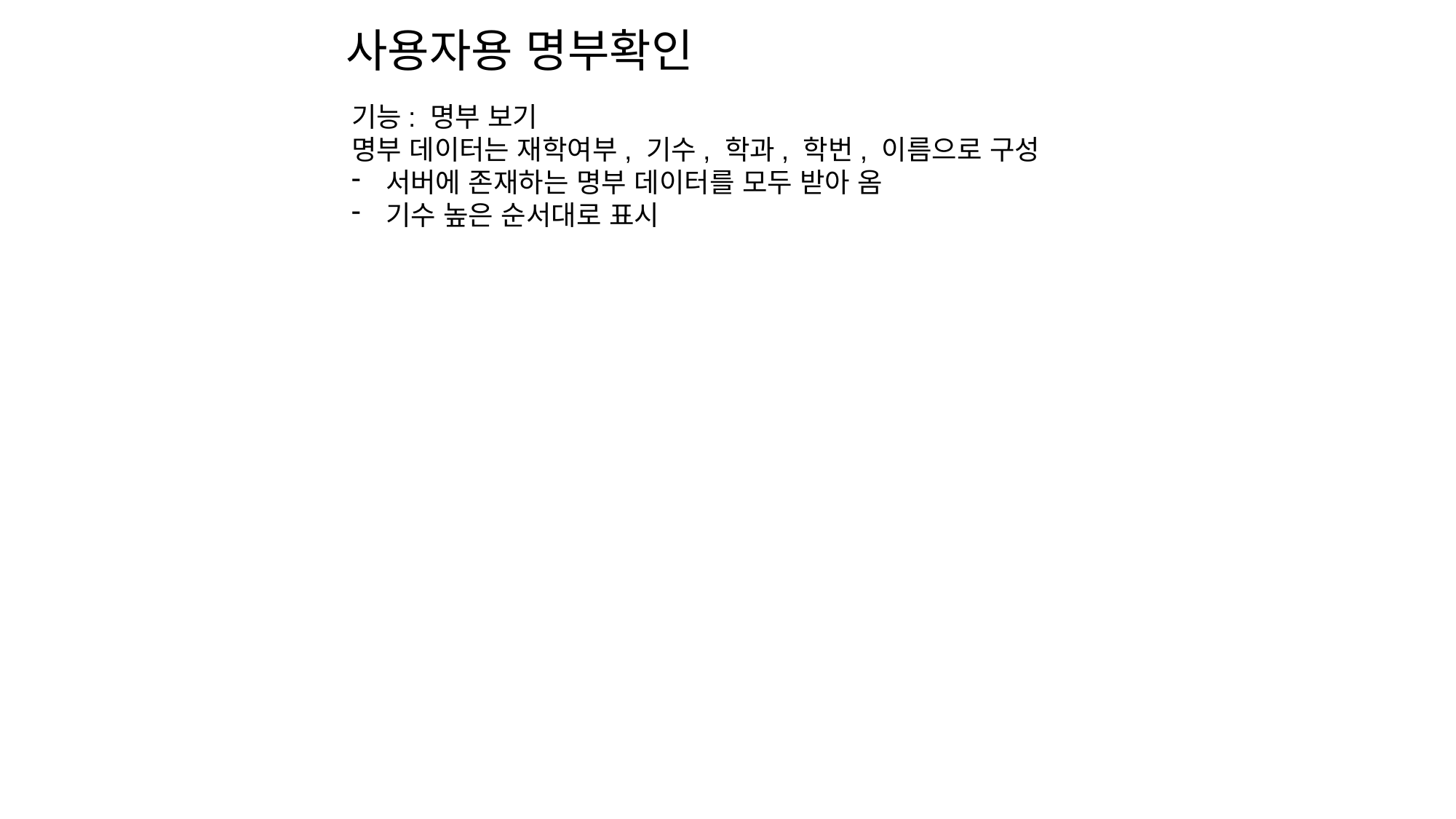

사용자용 명부확인
기능: 명부 보기
명부 데이터는 재학여부, 기수, 학과, 학번, 이름으로 구성
서버에 존재하는 명부 데이터를 모두 받아 옴
기수 높은 순서대로 표시